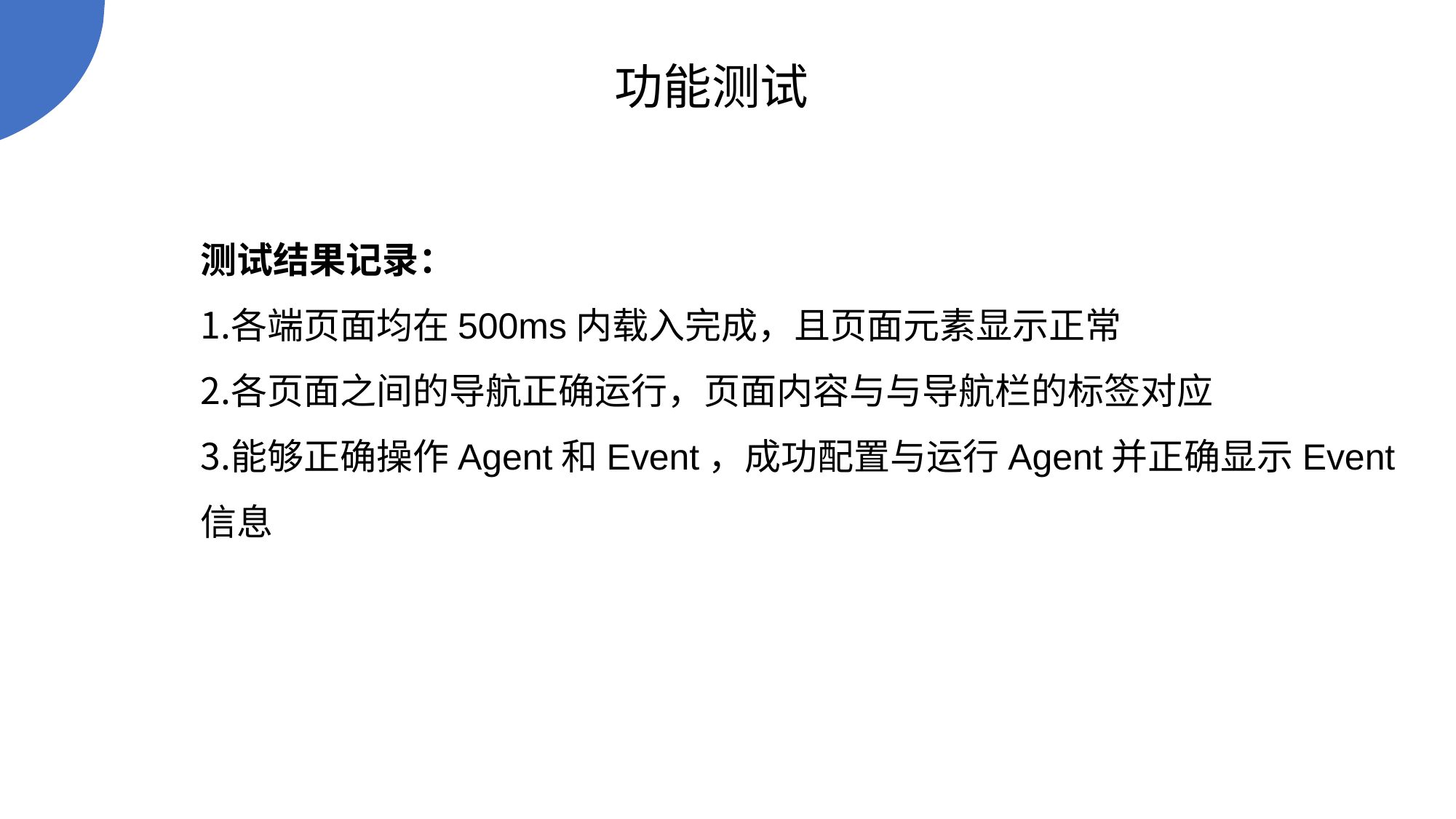

功能测试
测试结果记录：
各端页面均在500ms内载入完成，且页面元素显示正常
各页面之间的导航正确运行，页面内容与与导航栏的标签对应
能够正确操作Agent和Event，成功配置与运行Agent并正确显示Event信息